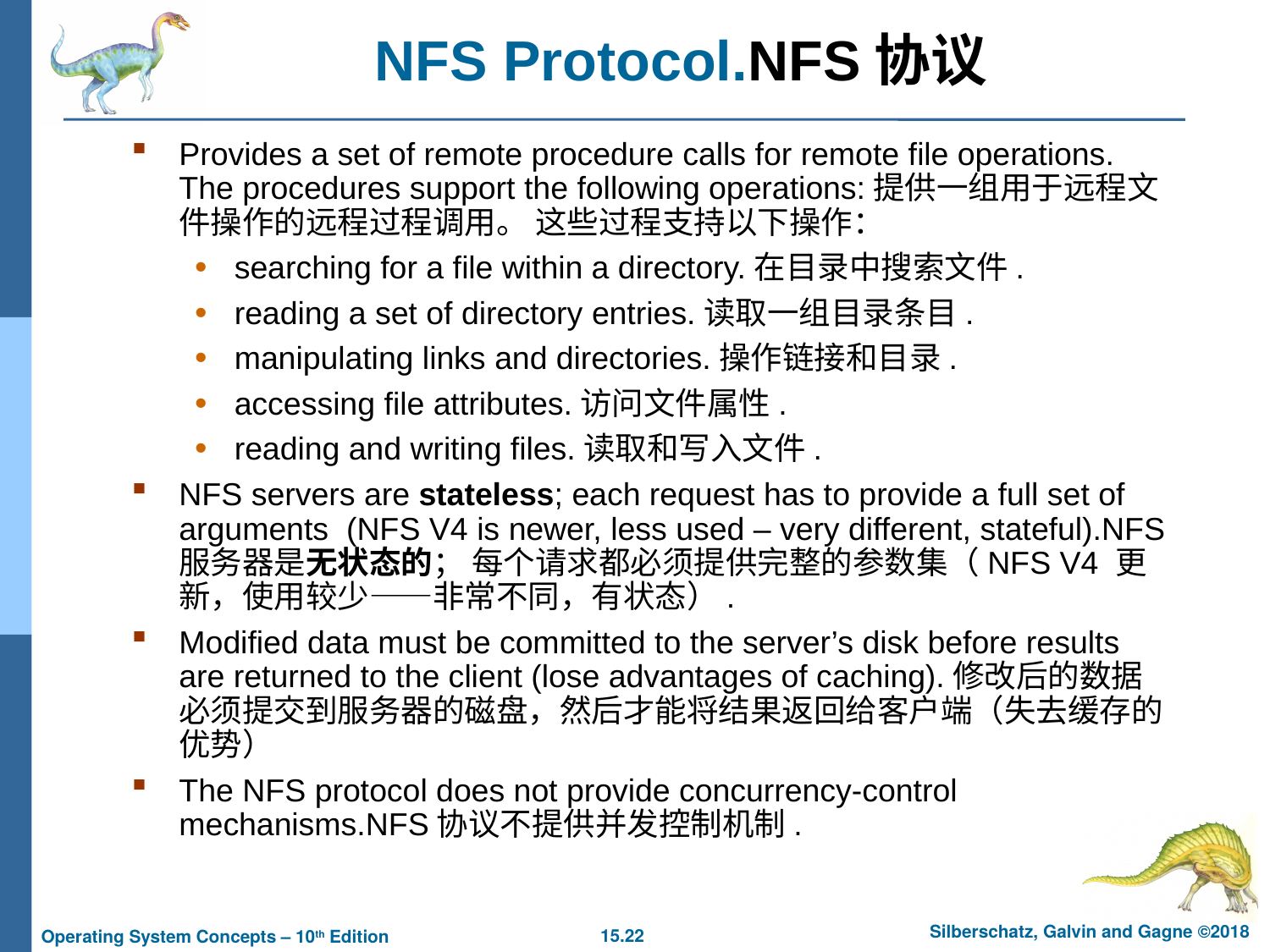

# NFS Protocol.NFS协议
Provides a set of remote procedure calls for remote file operations.  The procedures support the following operations:提供一组用于远程文件操作的远程过程调用。 这些过程支持以下操作：
searching for a file within a directory.在目录中搜索文件.
reading a set of directory entries.读取一组目录条目.
manipulating links and directories.操作链接和目录.
accessing file attributes.访问文件属性.
reading and writing files.读取和写入文件.
NFS servers are stateless; each request has to provide a full set of arguments  (NFS V4 is newer, less used – very different, stateful).NFS服务器是无状态的； 每个请求都必须提供完整的参数集（NFS V4 更新，使用较少——非常不同，有状态）.
Modified data must be committed to the server’s disk before results are returned to the client (lose advantages of caching).修改后的数据必须提交到服务器的磁盘，然后才能将结果返回给客户端（失去缓存的优势）
The NFS protocol does not provide concurrency-control mechanisms.NFS协议不提供并发控制机制.